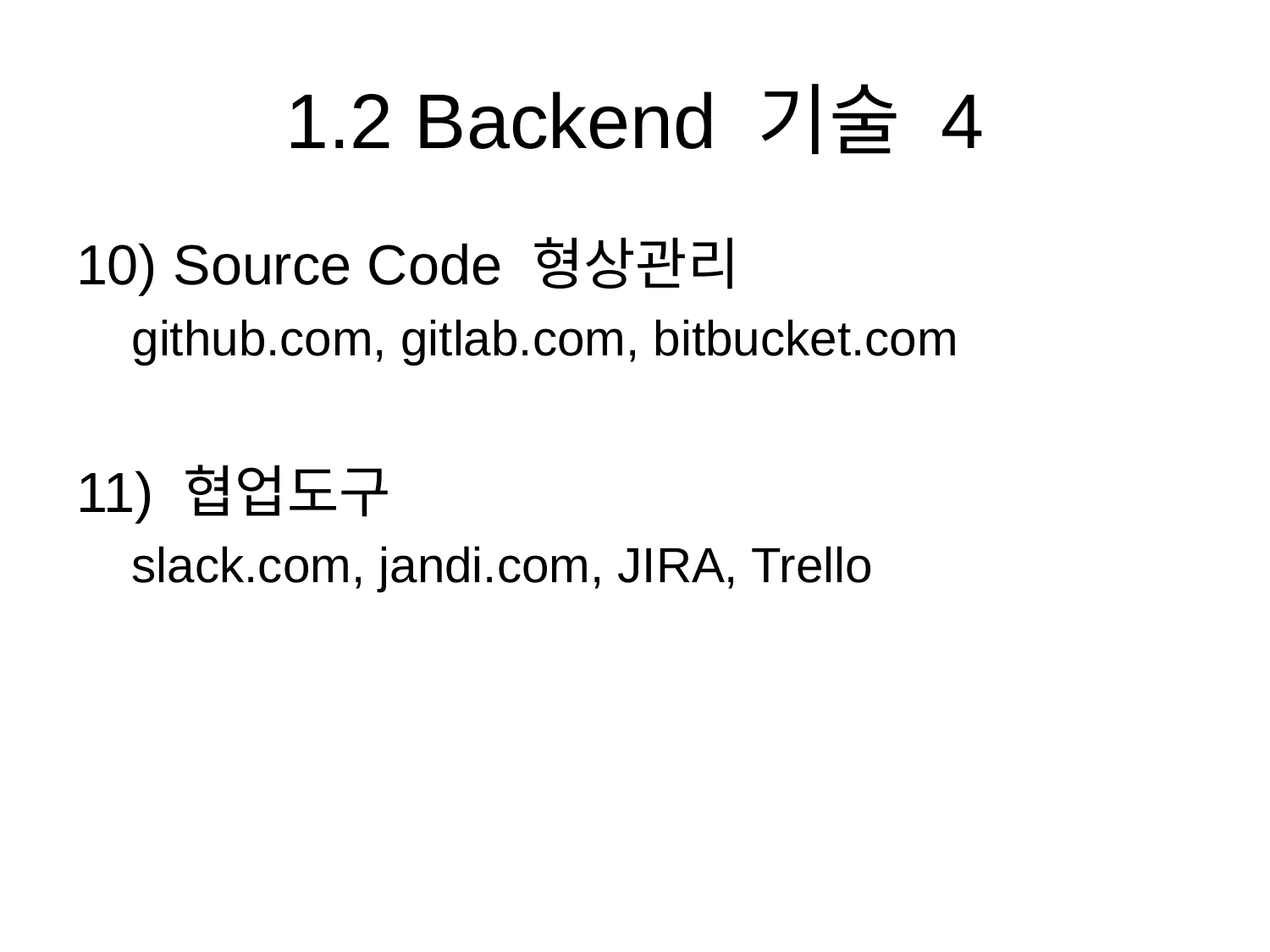

# 1.2 Backend 기술 4
10) Source Code 형상관리
github.com, gitlab.com, bitbucket.com

11) 협업도구
slack.com, jandi.com, JIRA, Trello